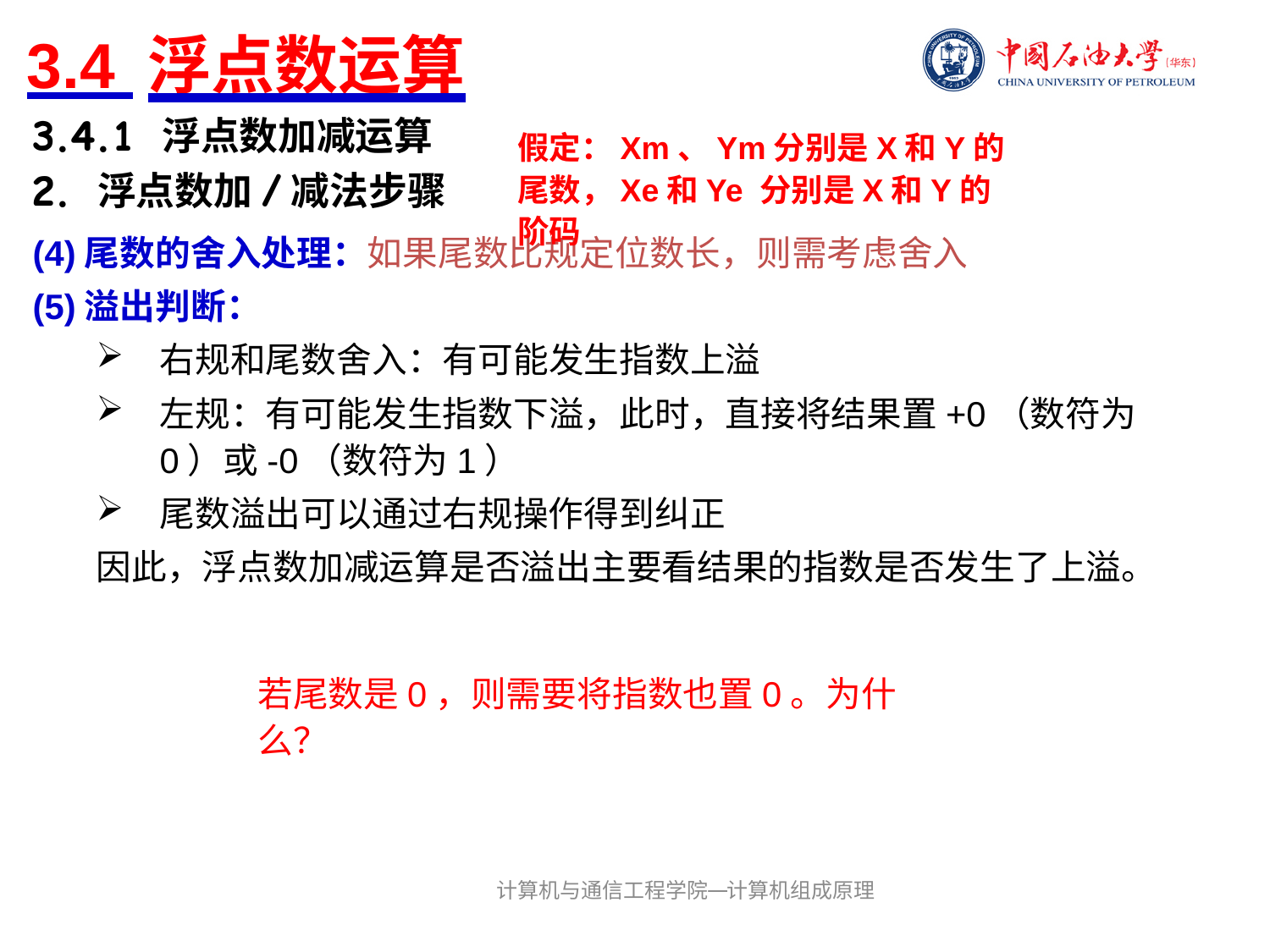

# 3.4 浮点数运算
3.4.1 浮点数加减运算
2. 浮点数加/减法步骤

假定：Xm、Ym分别是X和Y的尾数，Xe和Ye 分别是X和Y的阶码
(4)尾数的舍入处理：如果尾数比规定位数长，则需考虑舍入
(5)溢出判断：
右规和尾数舍入：有可能发生指数上溢
左规：有可能发生指数下溢，此时，直接将结果置+0（数符为0）或-0（数符为1）
尾数溢出可以通过右规操作得到纠正
因此，浮点数加减运算是否溢出主要看结果的指数是否发生了上溢。
若尾数是0，则需要将指数也置0。为什么？

84
计算机与通信工程学院—计算机组成原理